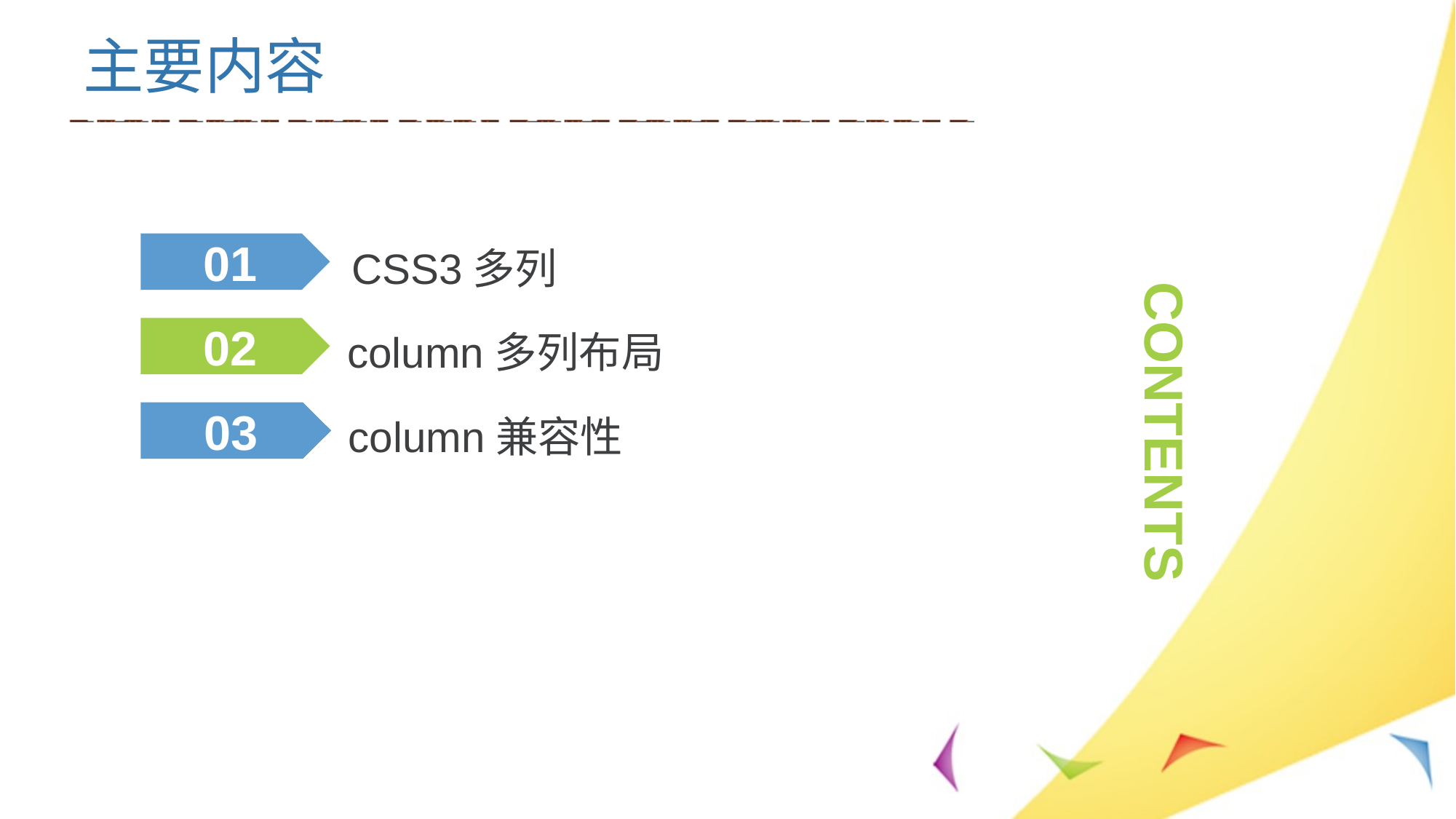

主要内容
01
CSS3多列
CONTENTS
column多列布局
02
column兼容性
03